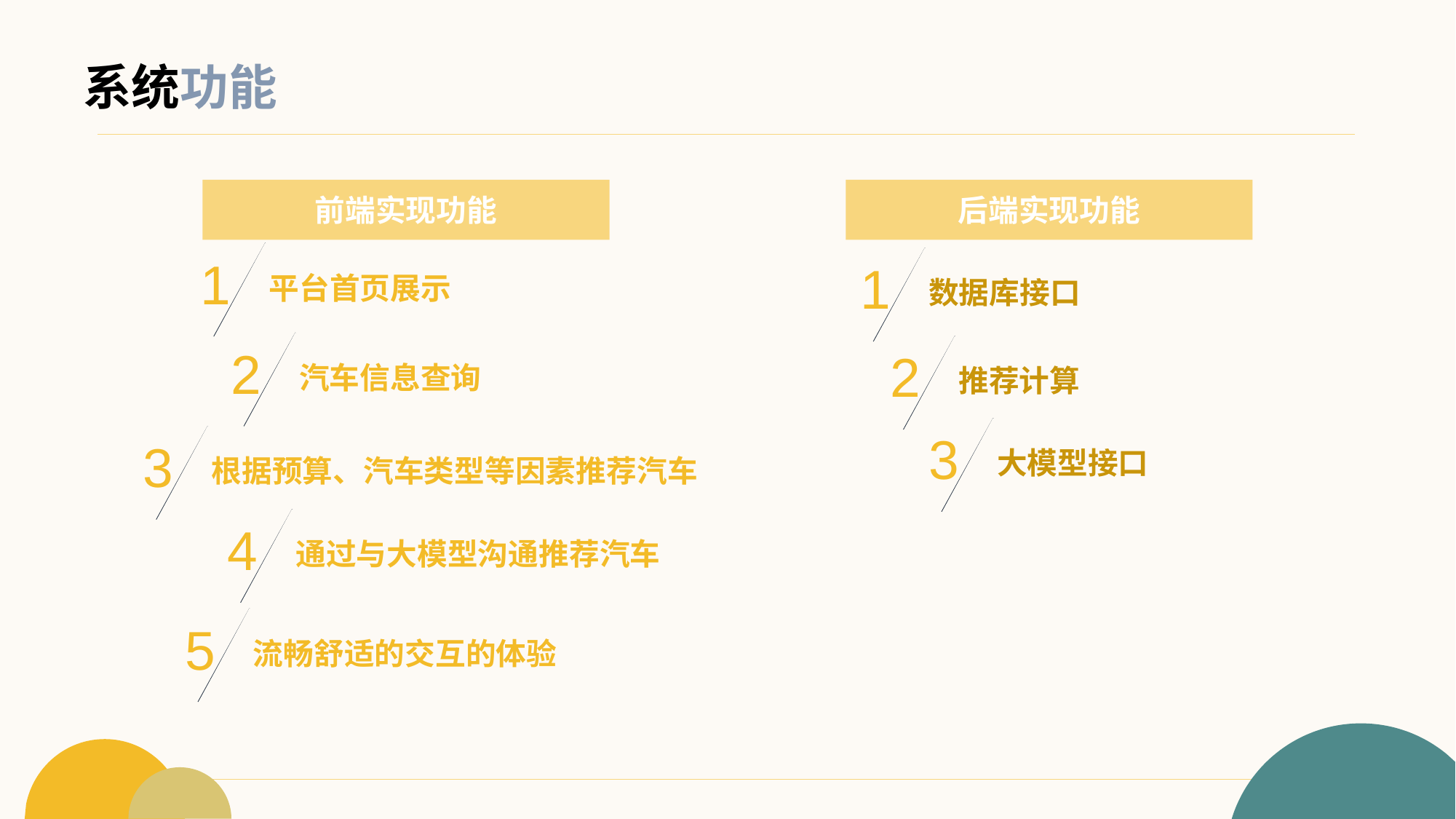

# 系统功能
前端实现功能
后端实现功能

1
平台首页展示

1
数据库接口

2
汽车信息查询

2
推荐计算

3
大模型接口

3
根据预算、汽车类型等因素推荐汽车

4
通过与大模型沟通推荐汽车

5
流畅舒适的交互的体验